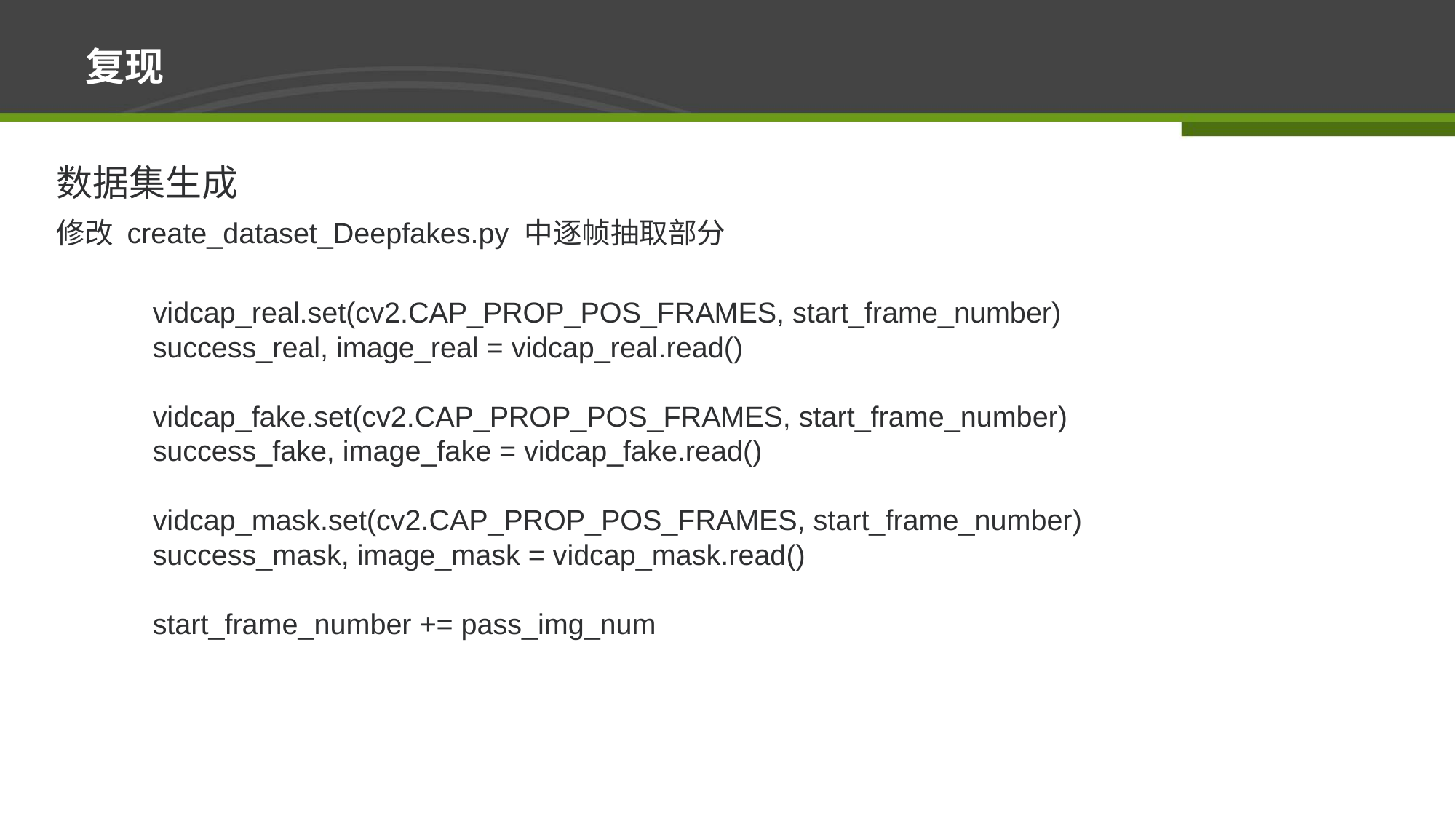

# 复现
数据集生成
修改 create_dataset_Deepfakes.py 中逐帧抽取部分

vidcap_real.set(cv2.CAP_PROP_POS_FRAMES, start_frame_number)
success_real, image_real = vidcap_real.read()

vidcap_fake.set(cv2.CAP_PROP_POS_FRAMES, start_frame_number)
success_fake, image_fake = vidcap_fake.read()

vidcap_mask.set(cv2.CAP_PROP_POS_FRAMES, start_frame_number)
success_mask, image_mask = vidcap_mask.read()

start_frame_number += pass_img_num